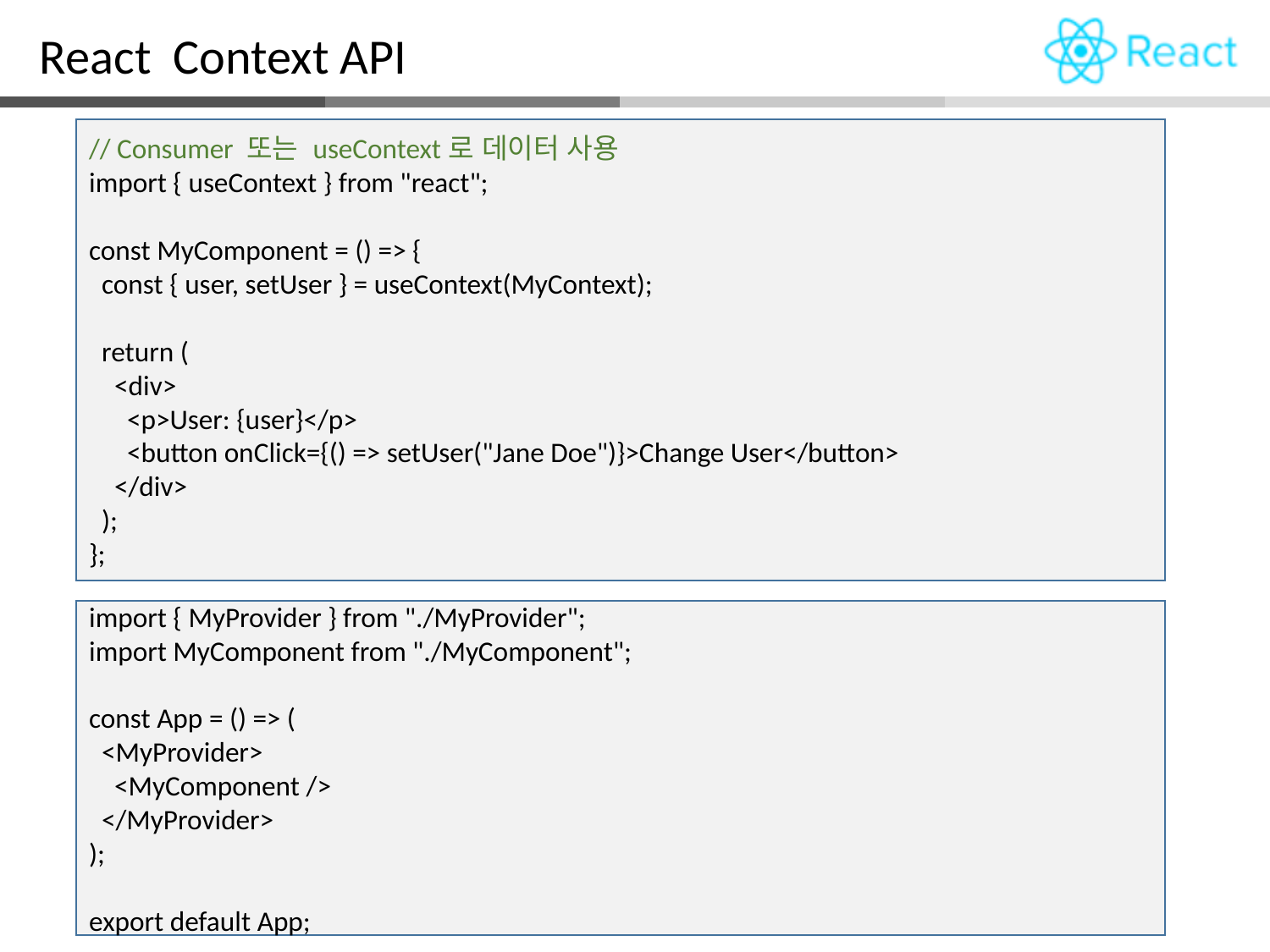

React  Context API
// Consumer 또는 useContext로 데이터 사용
import { useContext } from "react";

const MyComponent = () => {
  const { user, setUser } = useContext(MyContext);

  return (
    <div>
      <p>User: {user}</p>
      <button onClick={() => setUser("Jane Doe")}>Change User</button>
    </div>
  );
};

import { MyProvider } from "./MyProvider";
import MyComponent from "./MyComponent";

const App = () => (
  <MyProvider>
    <MyComponent />
  </MyProvider>
);

export default App;